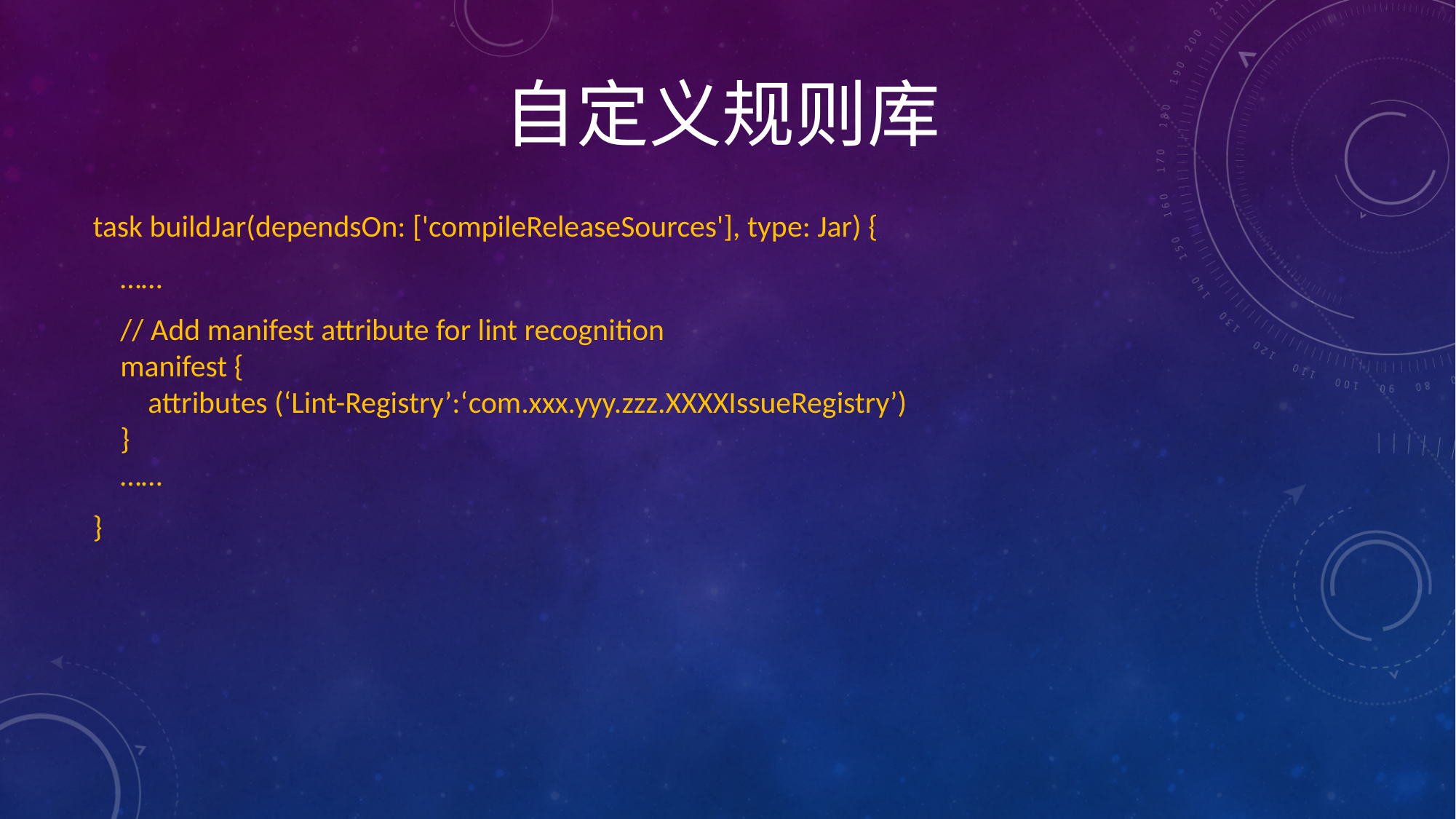

# 自定义规则库
task buildJar(dependsOn: ['compileReleaseSources'], type: Jar) {
    ……
    // Add manifest attribute for lint recognition
    manifest {
        attributes (‘Lint-Registry’:‘com.xxx.yyy.zzz.XXXXIssueRegistry’)
    }
    ……
}